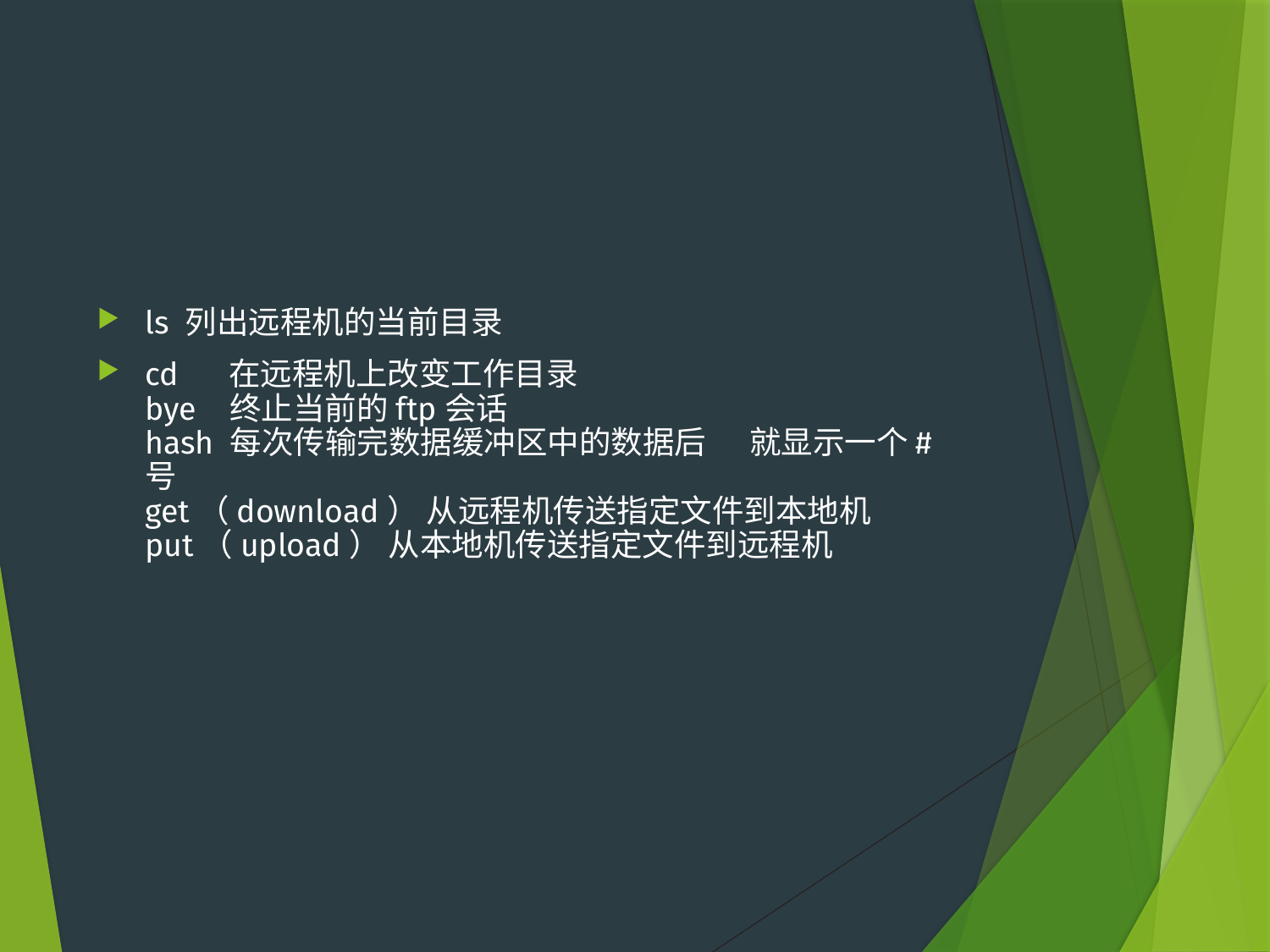

#
ls 列出远程机的当前目录
cd     在远程机上改变工作目录
bye   终止当前的ftp会话
hash 每次传输完数据缓冲区中的数据后      就显示一个#号
get（download） 从远程机传送指定文件到本地机
put（upload） 从本地机传送指定文件到远程机